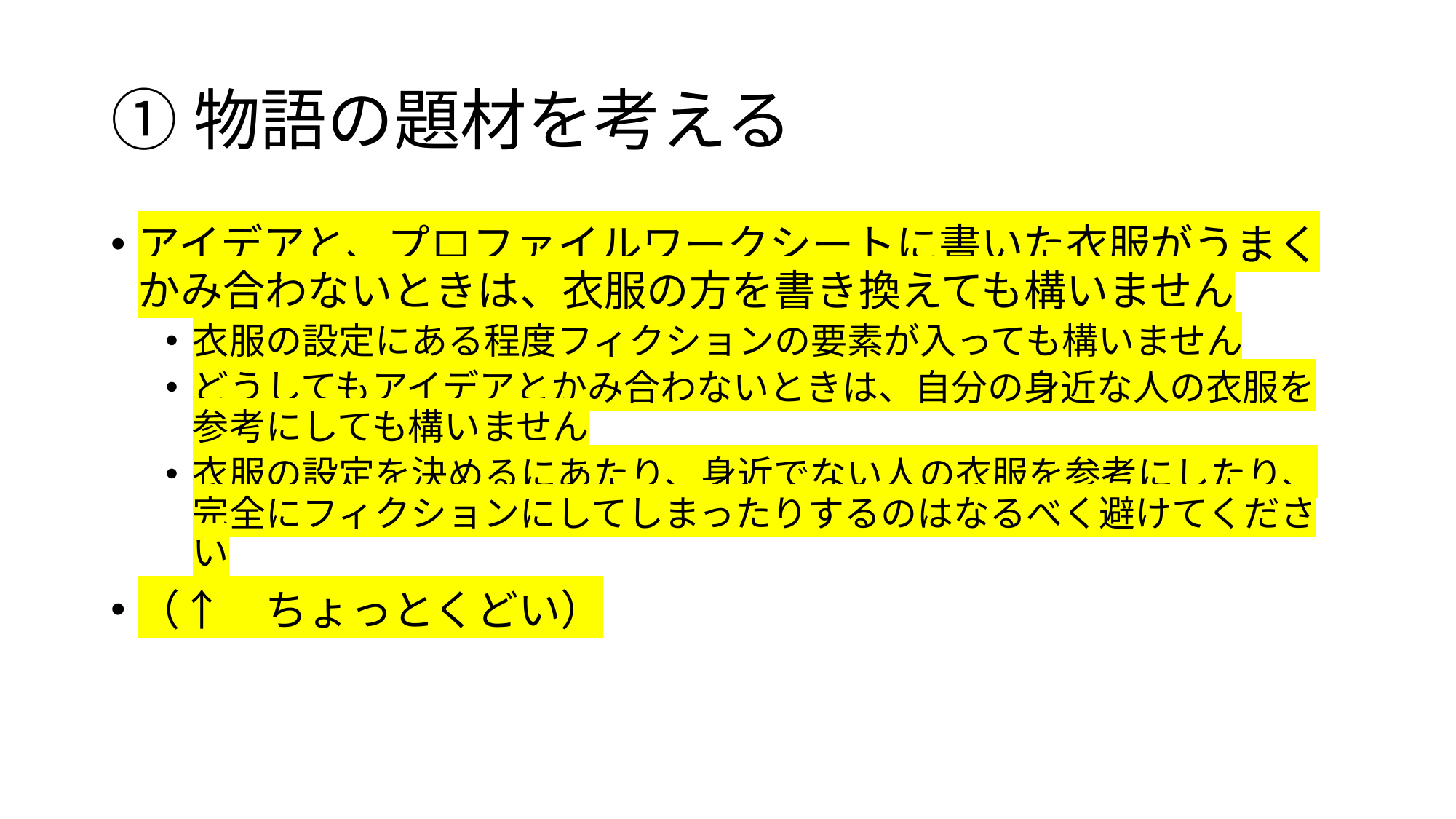

# ①物語の題材を考える
アイデアと、プロファイルワークシートに書いた衣服がうまくかみ合わないときは、衣服の方を書き換えても構いません
衣服の設定にある程度フィクションの要素が入っても構いません
どうしてもアイデアとかみ合わないときは、自分の身近な人の衣服を参考にしても構いません
衣服の設定を決めるにあたり、身近でない人の衣服を参考にしたり、完全にフィクションにしてしまったりするのはなるべく避けてください
（↑　ちょっとくどい）